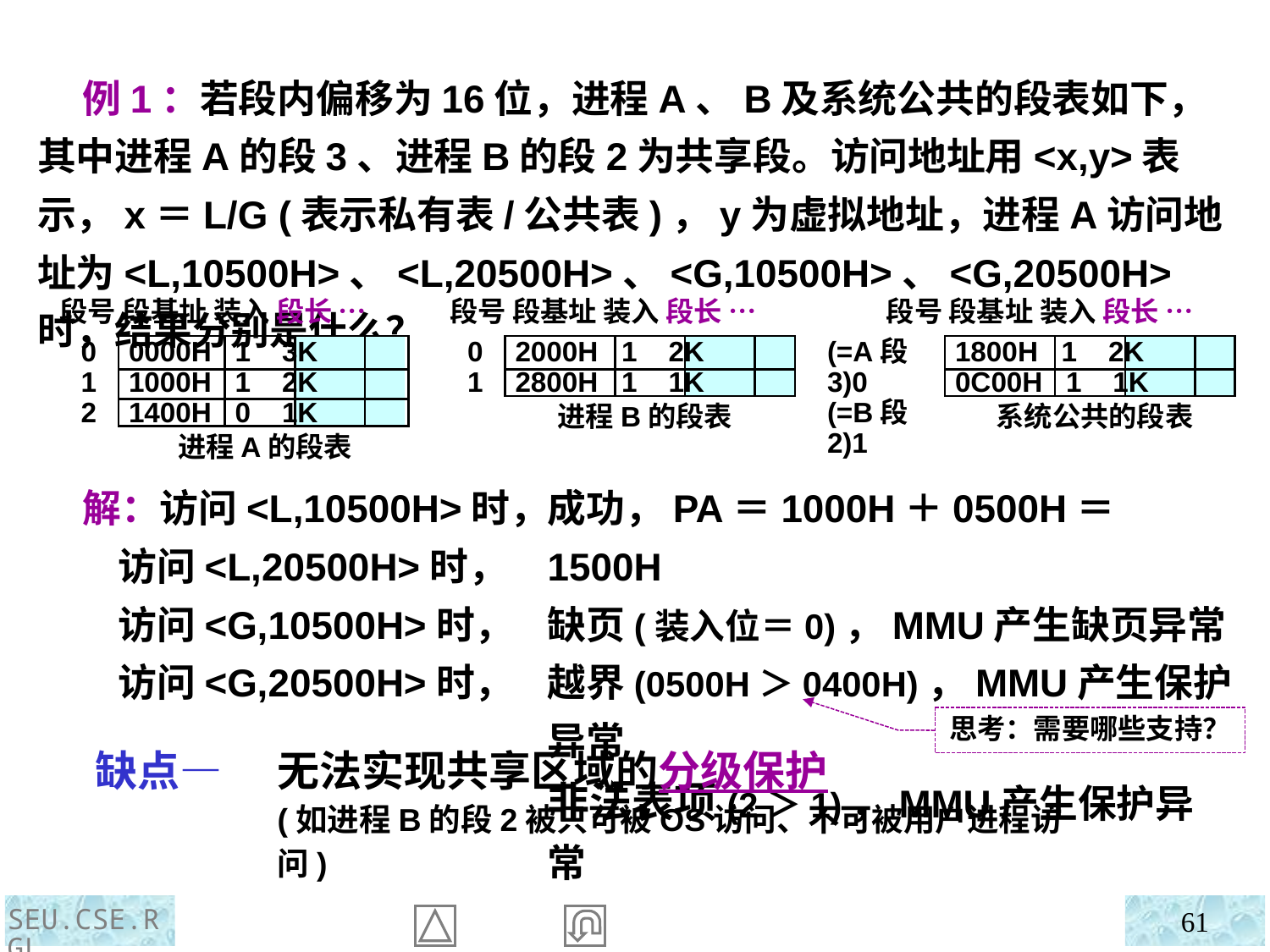

例1：若段内偏移为16位，进程A、B及系统公共的段表如下，其中进程A的段3、进程B的段2为共享段。访问地址用<x,y>表示，x＝L/G (表示私有表/公共表)，y为虚拟地址，进程A访问地址为<L,10500H>、<L,20500H>、<G,10500H>、<G,20500H>时，结果分别是什么？
段号 段基址 装入 段长 …
0
1
2
 0000H   1    3K
 1000H   1    2K
 1400H   0    1K

进程A的段表
段号 段基址 装入 段长 …
(=A段3)0
(=B段2)1
 1800H   1    2K
 0C00H   1    1K

系统公共的段表
段号 段基址 装入 段长 …
0
1
 2000H   1    2K
 2800H   1    1K

进程B的段表
    解：访问<L,10500H>时，
        访问<L,20500H>时，
        访问<G,10500H>时，
        访问<G,20500H>时，
成功，PA＝1000H＋0500H＝1500H
缺页(装入位＝0)，MMU产生缺页异常
越界(0500H＞0400H)，MMU产生保护异常
非法表项(2＞1)，MMU产生保护异常
思考：需要哪些支持？
     缺点—
无法实现共享区域的分级保护
(如进程B的段2被只可被OS访问、不可被用户进程访问)
SEU.CSE.RGL
61